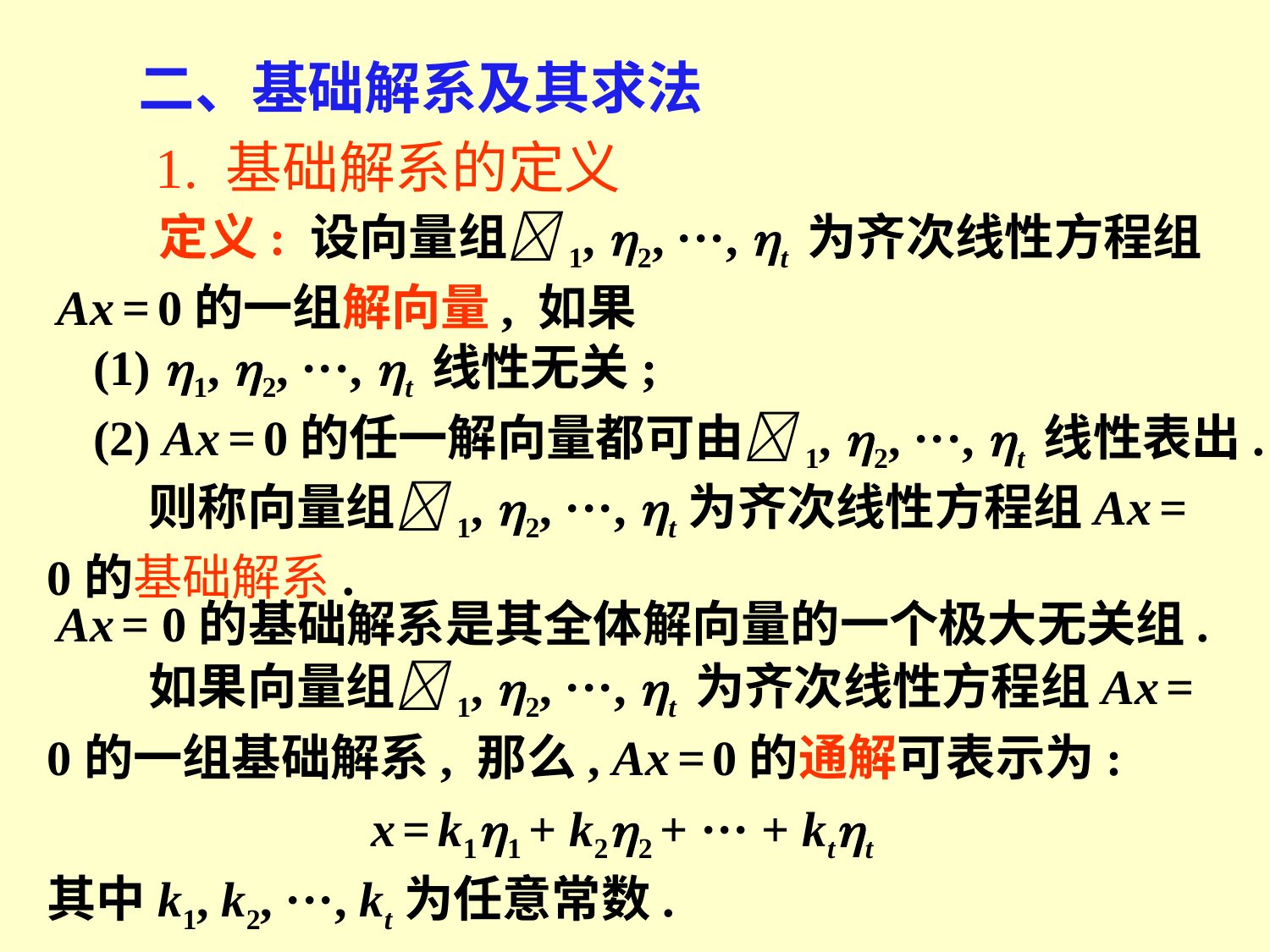

二、基础解系及其求法
1. 基础解系的定义
        定义: 设向量组η1, η2, ···, ηt 为齐次线性方程组Ax = 0的一组解向量, 如果
(1) η1, η2, ···, ηt 线性无关;
(2) Ax = 0的任一解向量都可由η1, η2, ···, ηt 线性表出.
        则称向量组η1, η2, ···, ηt为齐次线性方程组Ax = 0的基础解系.
Ax = 0的基础解系是其全体解向量的一个极大无关组.
        如果向量组η1, η2, ···, ηt 为齐次线性方程组Ax = 0的一组基础解系, 那么, Ax = 0的通解可表示为:
x = k1η1 + k2η2 + ··· + ktηt
其中k1, k2, ···, kt为任意常数.